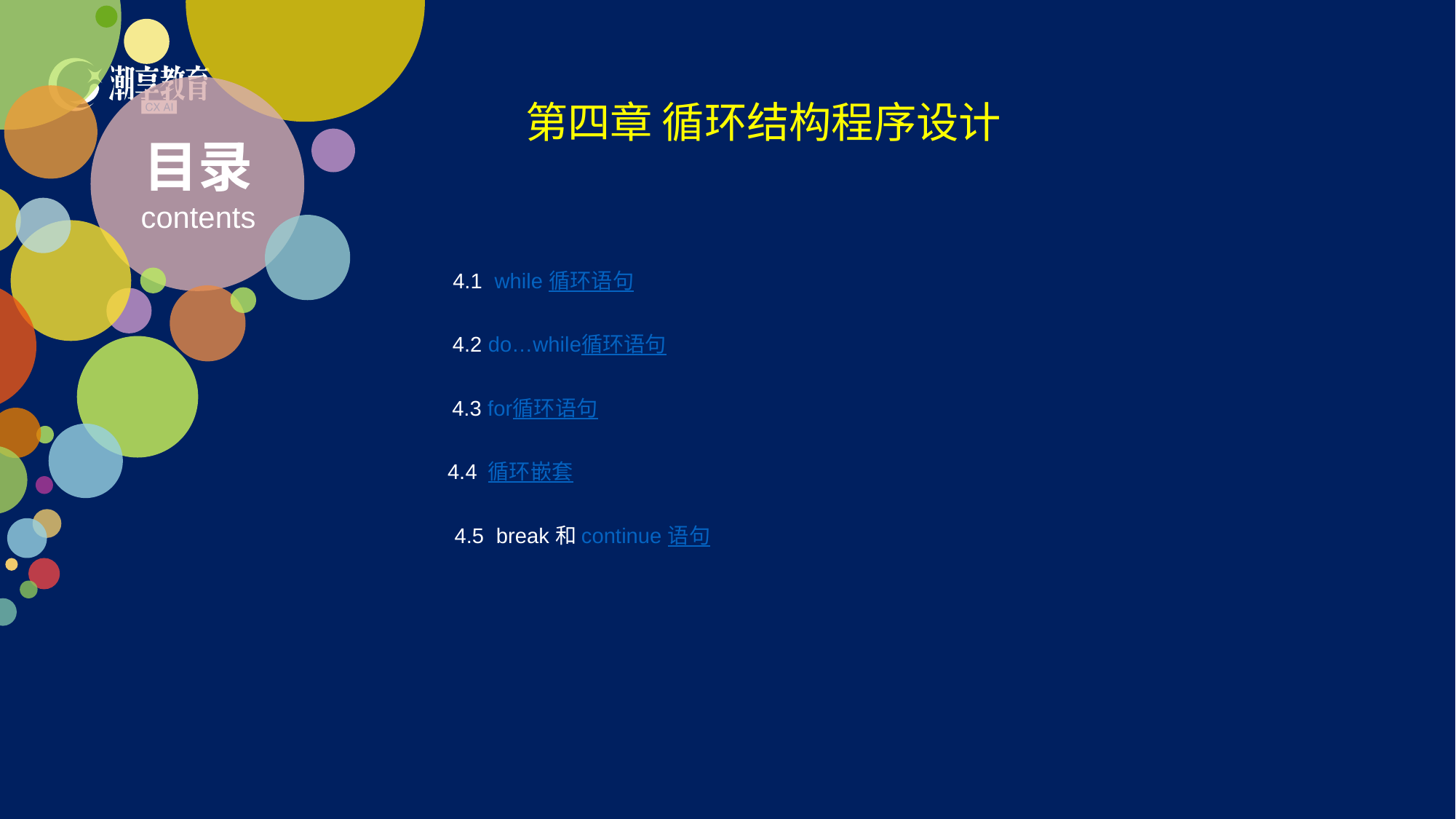

第四章 循环结构程序设计

目录
contents

4.1  while 循环语句

4.2 do…while循环语句

4.3 for循环语句

4.4 循环嵌套

4.5  break 和 continue 语句